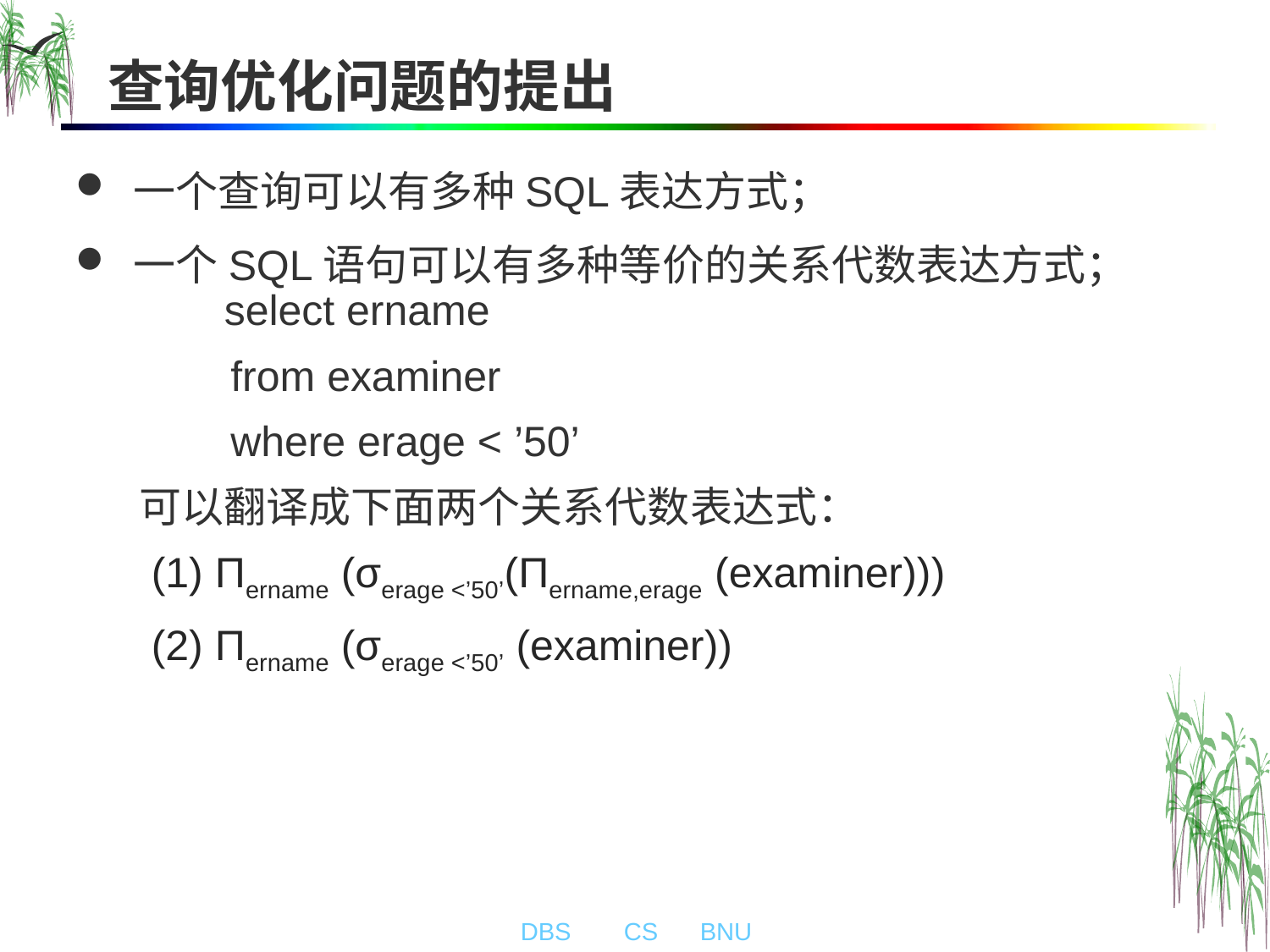

查询优化问题的提出
 一个查询可以有多种SQL表达方式；
 一个SQL语句可以有多种等价的关系代数表达方式；
   select ername
   from examiner
   where erage < ’50’
可以翻译成下面两个关系代数表达式：
 (1) Πername (σerage <’50’(Πername,erage (examiner)))
 (2) Πername (σerage <’50’ (examiner))